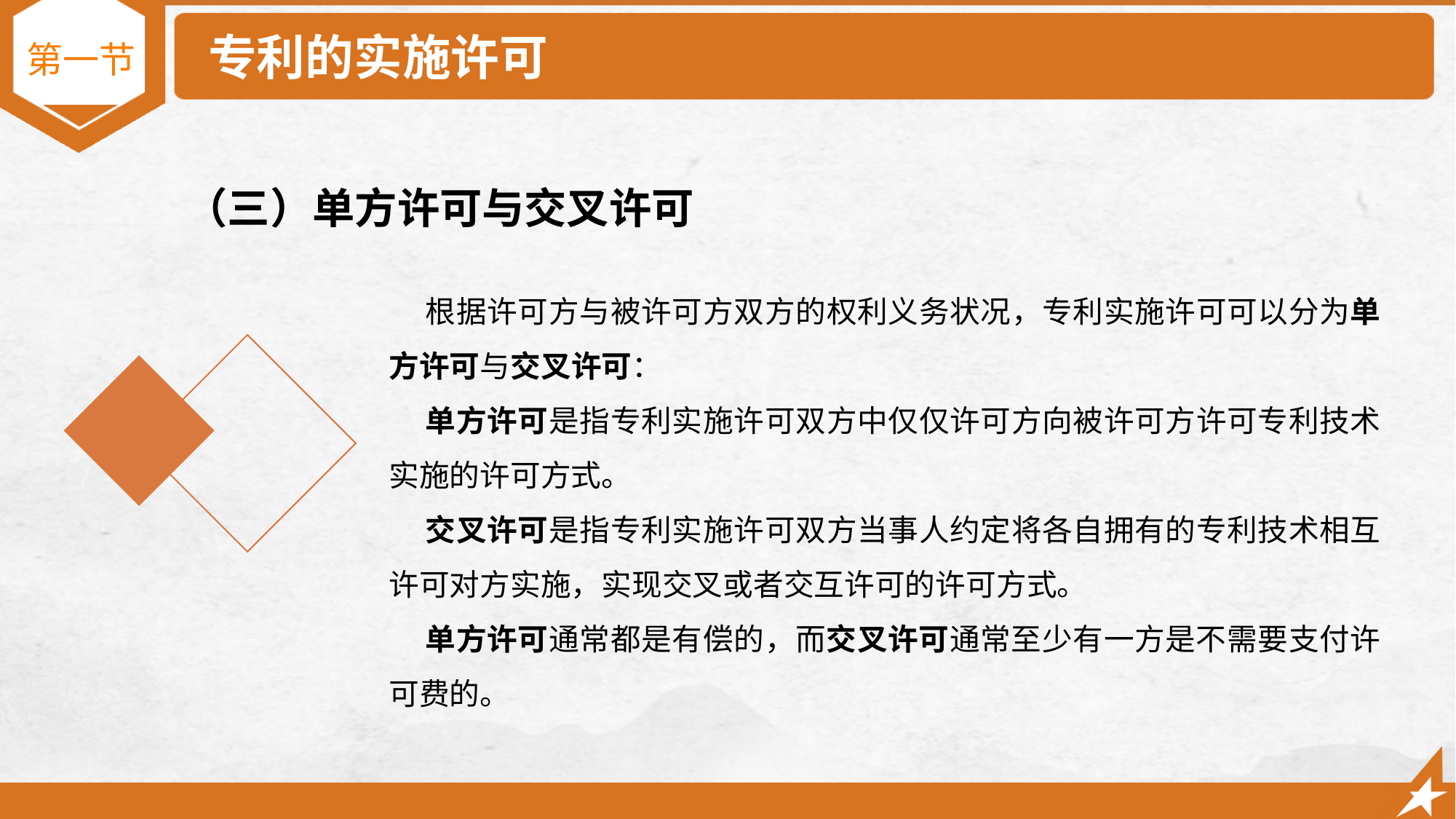

# 专利的实施许可
第一节
（三）单方许可与交叉许可
    根据许可方与被许可方双方的权利义务状况，专利实施许可可以分为单方许可与交叉许可：
    单方许可是指专利实施许可双方中仅仅许可方向被许可方许可专利技术实施的许可方式。
    交叉许可是指专利实施许可双方当事人约定将各自拥有的专利技术相互许可对方实施，实现交叉或者交互许可的许可方式。
    单方许可通常都是有偿的，而交叉许可通常至少有一方是不需要支付许可费的。